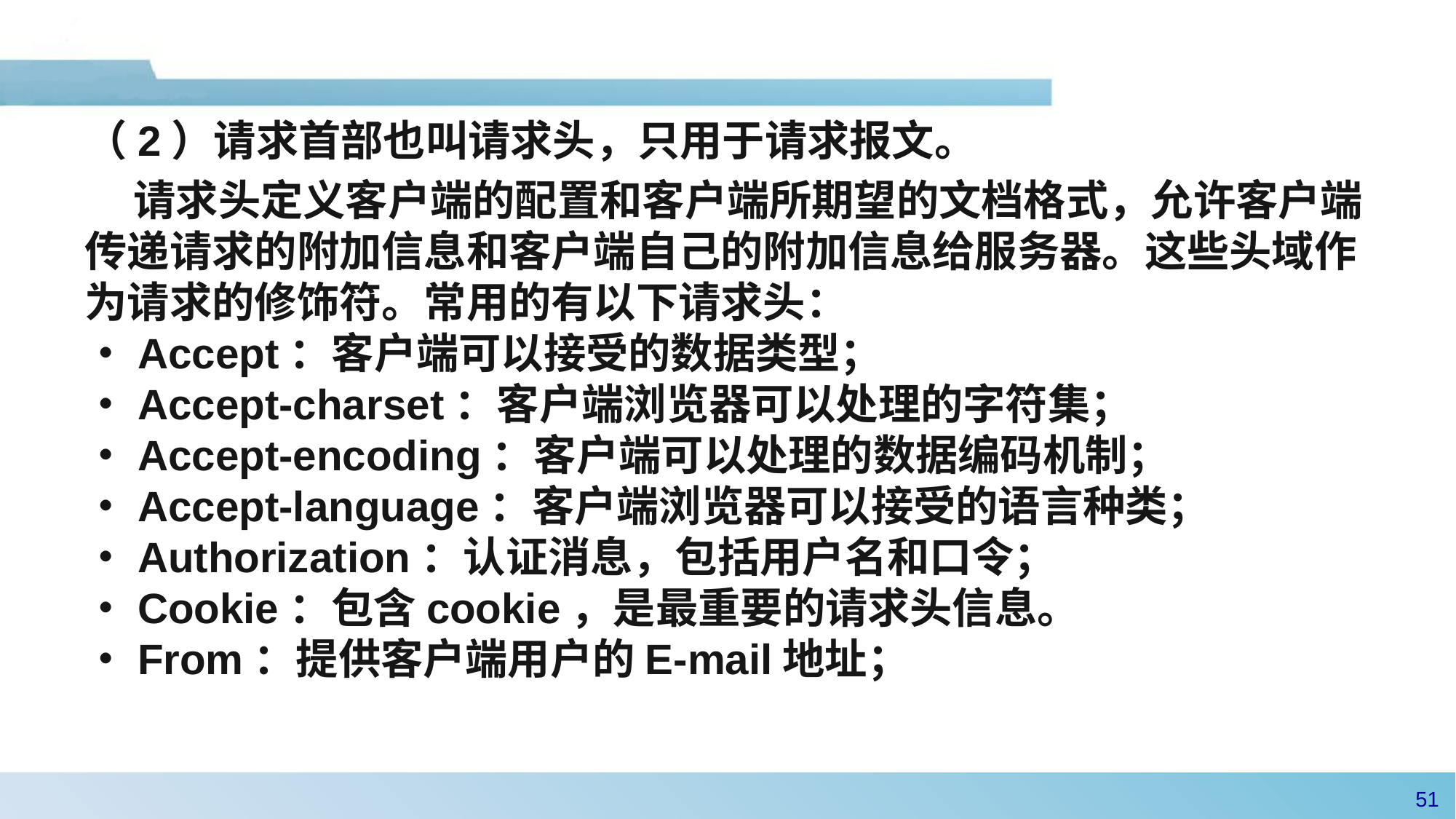

（2）请求首部也叫请求头，只用于请求报文。
    请求头定义客户端的配置和客户端所期望的文档格式，允许客户端传递请求的附加信息和客户端自己的附加信息给服务器。这些头域作为请求的修饰符。常用的有以下请求头：
•Accept：客户端可以接受的数据类型；
•Accept-charset：客户端浏览器可以处理的字符集；
•Accept-encoding：客户端可以处理的数据编码机制；
•Accept-language：客户端浏览器可以接受的语言种类；
•Authorization：认证消息，包括用户名和口令；
•Cookie：包含cookie，是最重要的请求头信息。
•From：提供客户端用户的E-mail地址；
51